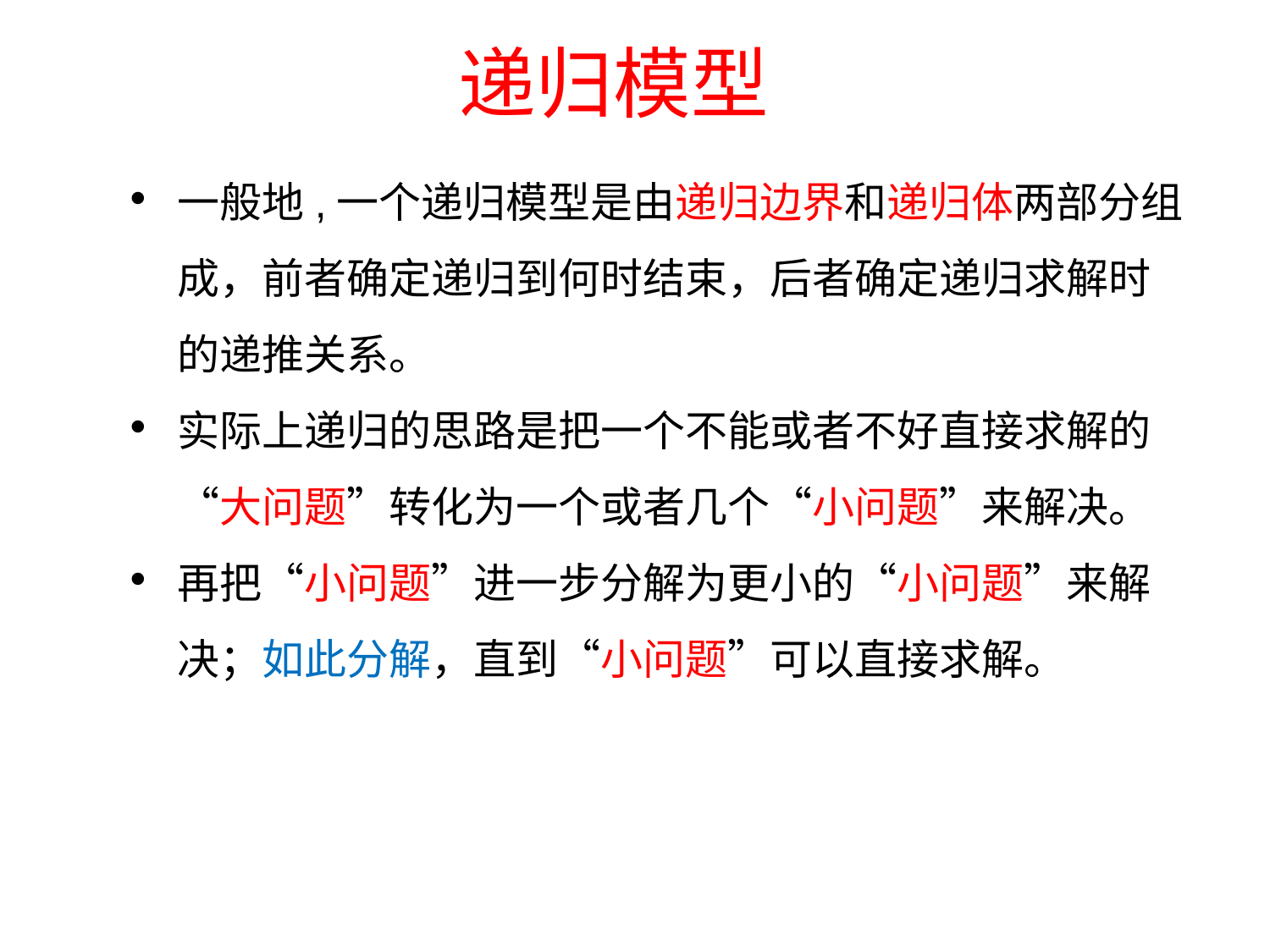

# 递归模型
一般地,一个递归模型是由递归边界和递归体两部分组成，前者确定递归到何时结束，后者确定递归求解时的递推关系。
实际上递归的思路是把一个不能或者不好直接求解的“大问题”转化为一个或者几个“小问题”来解决。
再把“小问题”进一步分解为更小的“小问题”来解决；如此分解，直到“小问题”可以直接求解。